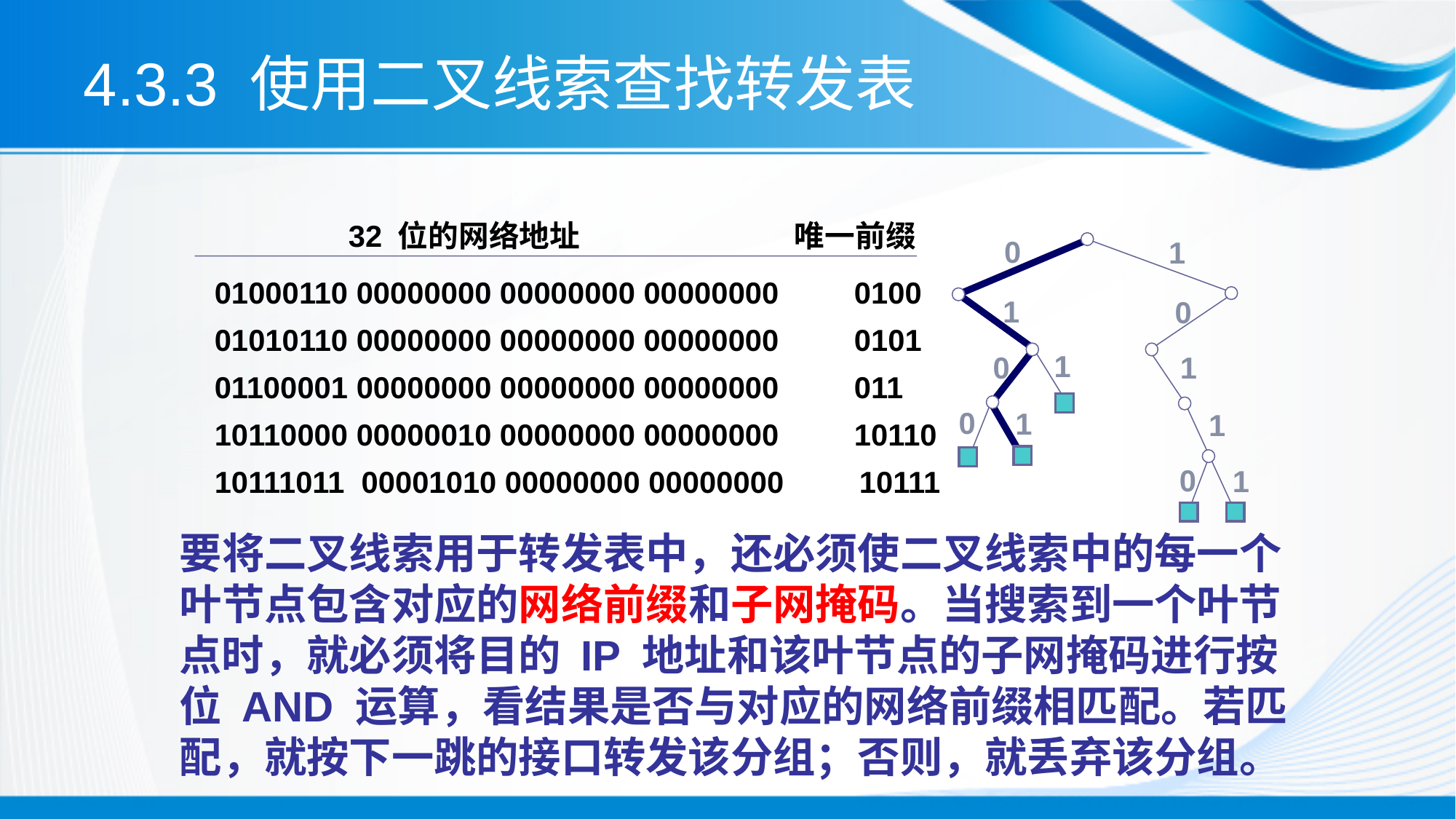

# 4.3.3 使用二叉线索查找转发表
                32 位的网络地址                               唯一前缀
01000110 00000000 00000000 00000000         0100
01010110 00000000 00000000 00000000         0101
01100001 00000000 00000000 00000000         011
10110000 00000010 00000000 00000000         10110
10111011  00001010 00000000 00000000         10111

0
1

1

0
1

0
1

0
1
1

0
1

要将二叉线索用于转发表中，还必须使二叉线索中的每一个叶节点包含对应的网络前缀和子网掩码。当搜索到一个叶节点时，就必须将目的 IP 地址和该叶节点的子网掩码进行按位 AND 运算，看结果是否与对应的网络前缀相匹配。若匹配，就按下一跳的接口转发该分组；否则，就丢弃该分组。